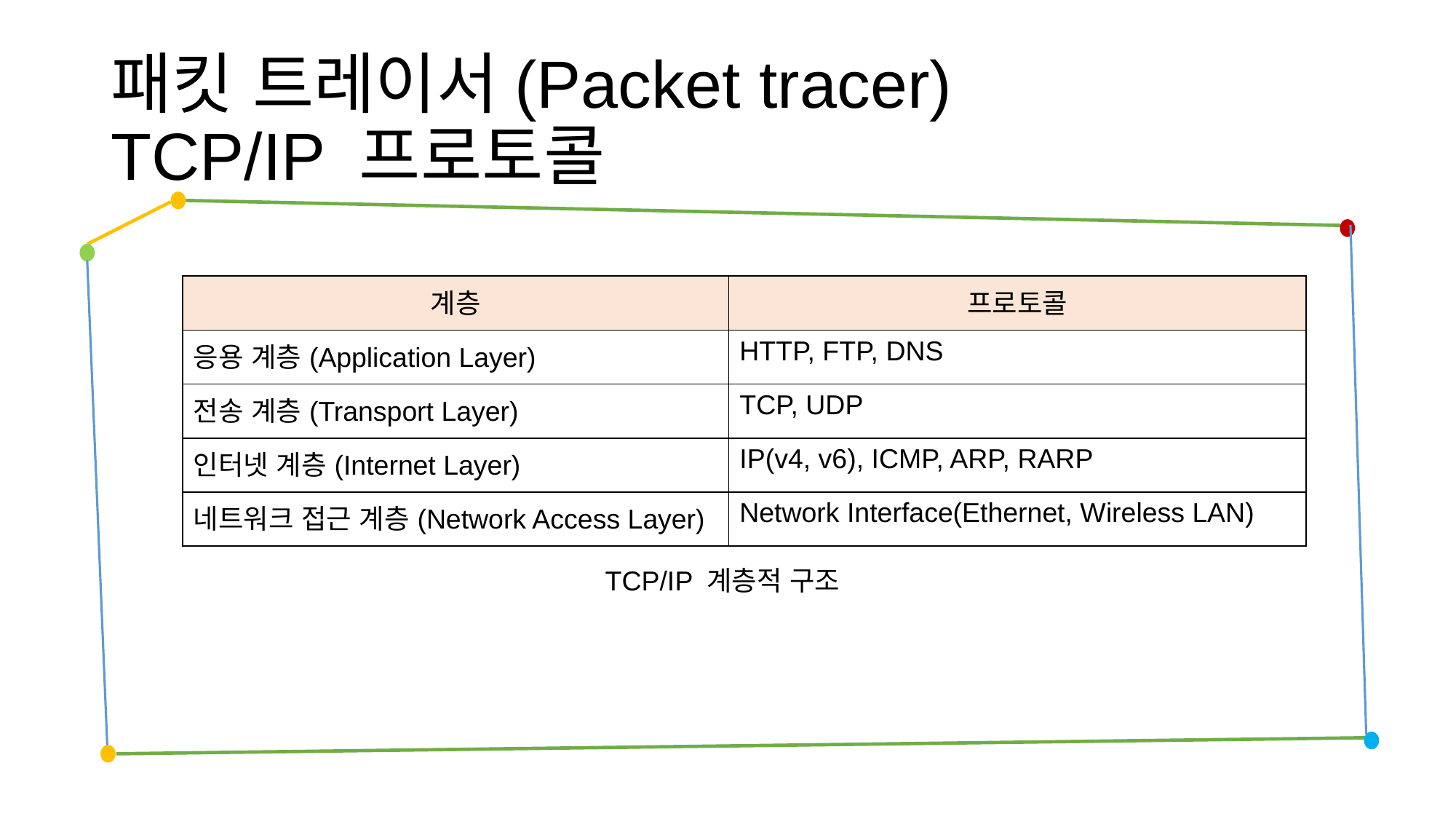

# 패킷 트레이서(Packet tracer) TCP/IP 프로토콜

| 계층 | 프로토콜 |
| --- | --- |
| 응용 계층(Application Layer) | HTTP, FTP, DNS |
| 전송 계층(Transport Layer) | TCP, UDP |
| 인터넷 계층(Internet Layer) | IP(v4, v6), ICMP, ARP, RARP |
| 네트워크 접근 계층(Network Access Layer) | Network Interface(Ethernet, Wireless LAN) |
TCP/IP 계층적 구조